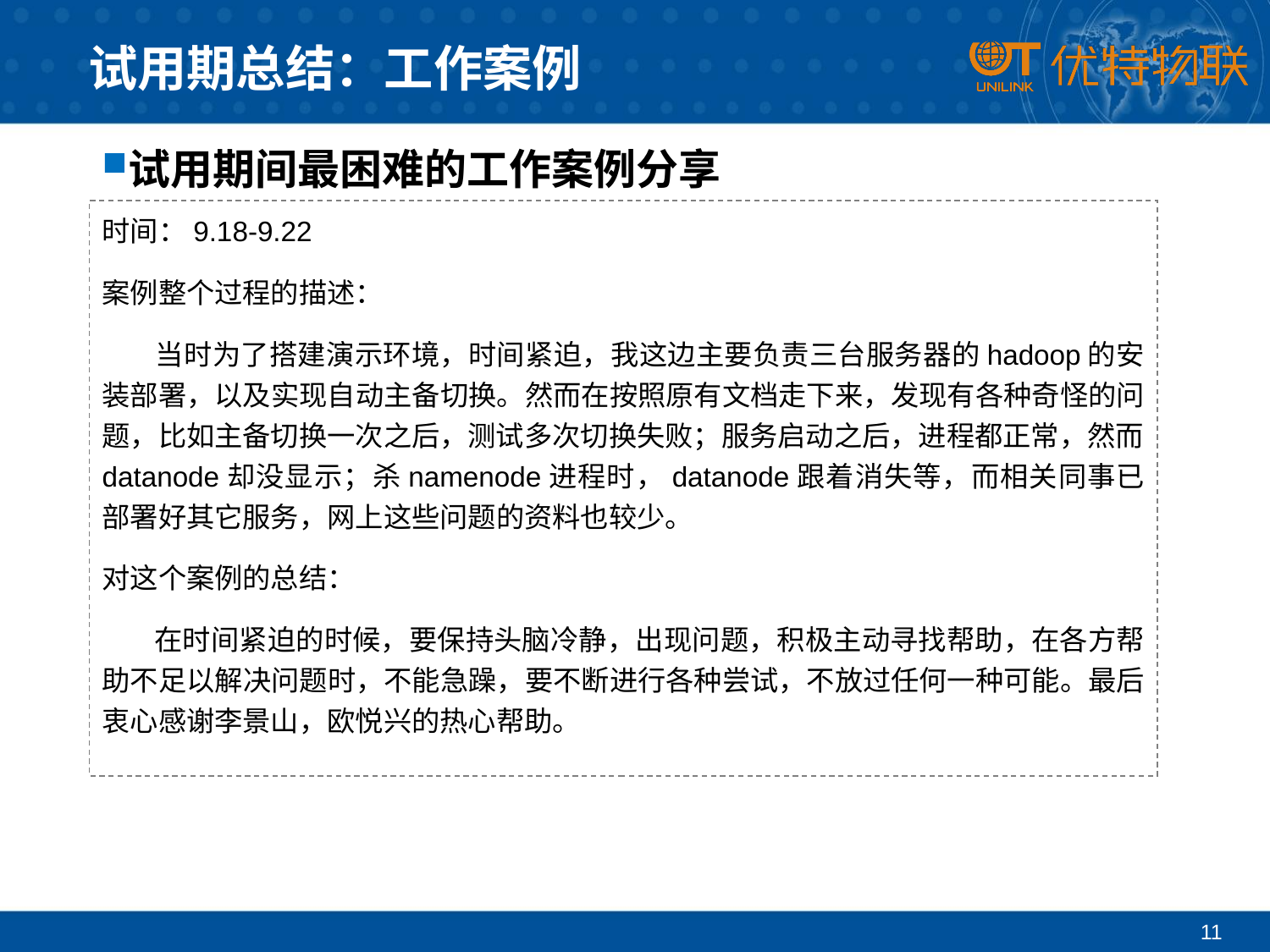

# 试用期总结：工作案例
试用期间最困难的工作案例分享
时间：9.18-9.22
案例整个过程的描述：
       当时为了搭建演示环境，时间紧迫，我这边主要负责三台服务器的hadoop的安装部署，以及实现自动主备切换。然而在按照原有文档走下来，发现有各种奇怪的问题，比如主备切换一次之后，测试多次切换失败；服务启动之后，进程都正常，然而datanode却没显示；杀namenode进程时，datanode跟着消失等，而相关同事已部署好其它服务，网上这些问题的资料也较少。
对这个案例的总结：
       在时间紧迫的时候，要保持头脑冷静，出现问题，积极主动寻找帮助，在各方帮助不足以解决问题时，不能急躁，要不断进行各种尝试，不放过任何一种可能。最后衷心感谢李景山，欧悦兴的热心帮助。

11